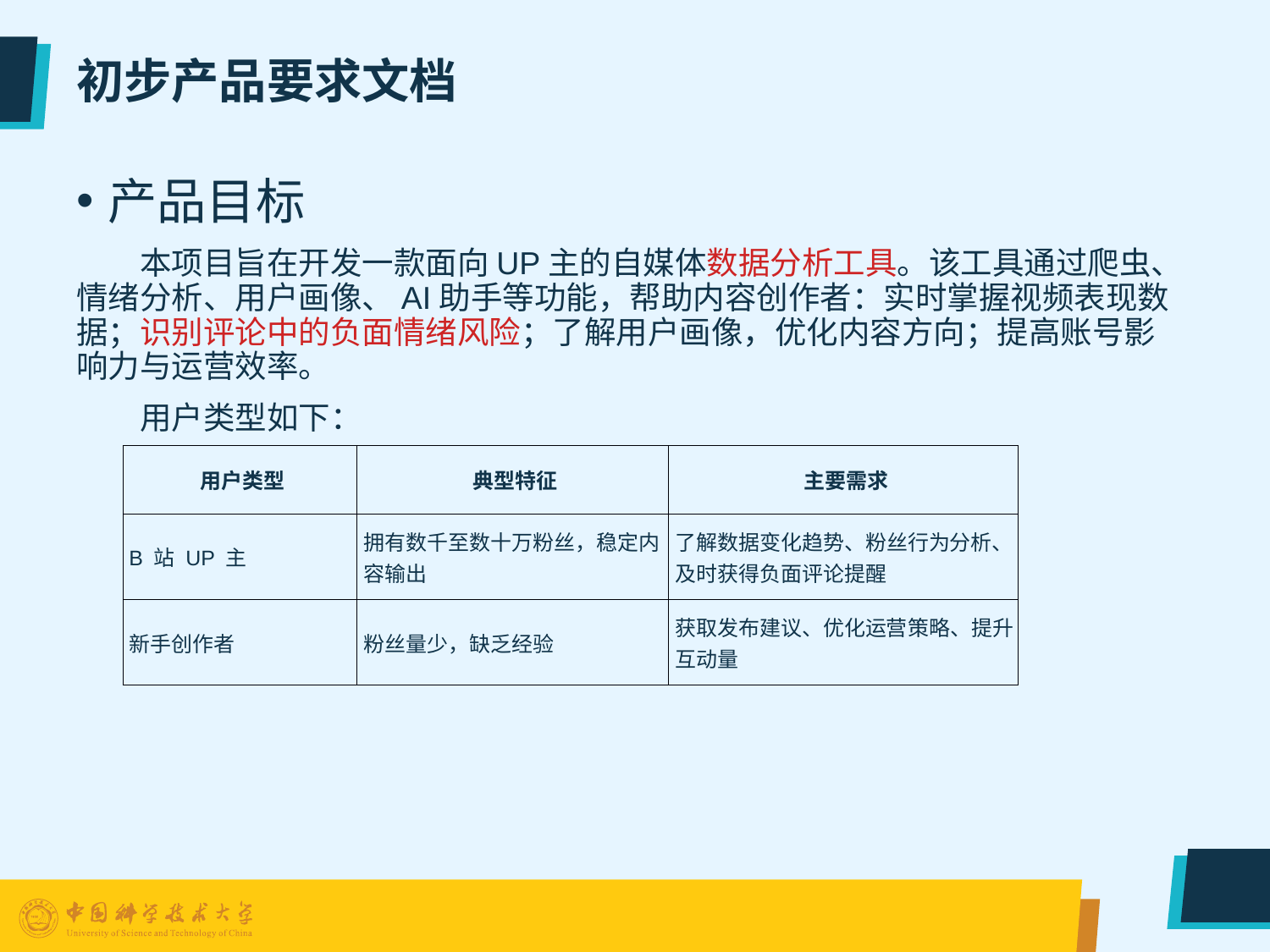

# 初步产品要求文档
产品目标
本项目旨在开发一款面向UP主的自媒体数据分析工具。该工具通过爬虫、情绪分析、用户画像、AI助手等功能，帮助内容创作者：实时掌握视频表现数据；识别评论中的负面情绪风险；了解用户画像，优化内容方向；提高账号影响力与运营效率。
用户类型如下：
| 用户类型 | 典型特征 | 主要需求 |
| --- | --- | --- |
| B 站 UP 主 | 拥有数千至数十万粉丝，稳定内容输出 | 了解数据变化趋势、粉丝行为分析、及时获得负面评论提醒 |
| 新手创作者 | 粉丝量少，缺乏经验 | 获取发布建议、优化运营策略、提升互动量 |
9